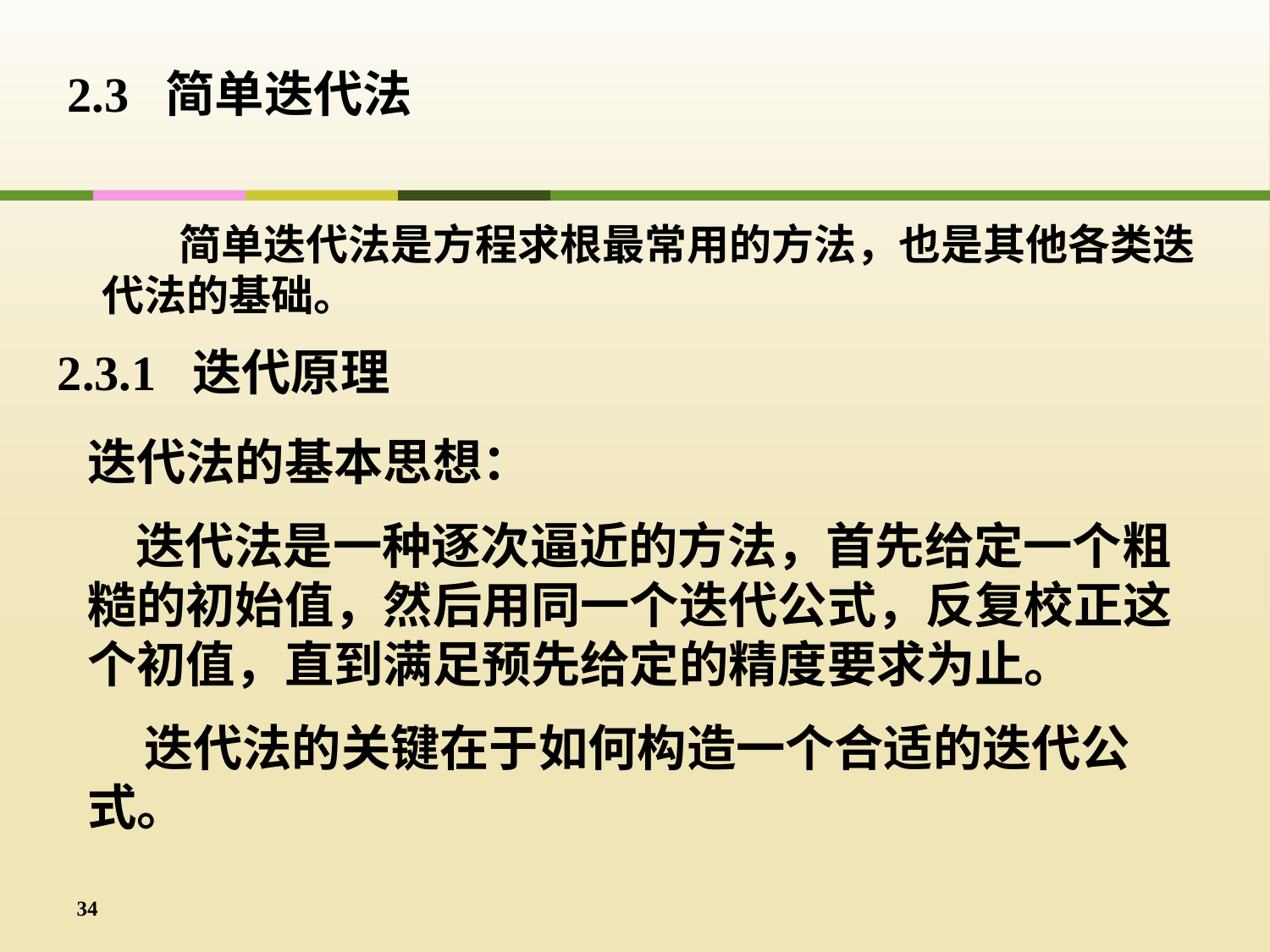

2.3  简单迭代法
       简单迭代法是方程求根最常用的方法，也是其他各类迭代法的基础。
2.3.1  迭代原理
迭代法的基本思想：
    迭代法是一种逐次逼近的方法，首先给定一个粗糙的初始值，然后用同一个迭代公式，反复校正这个初值，直到满足预先给定的精度要求为止。
    迭代法的关键在于如何构造一个合适的迭代公式。
34